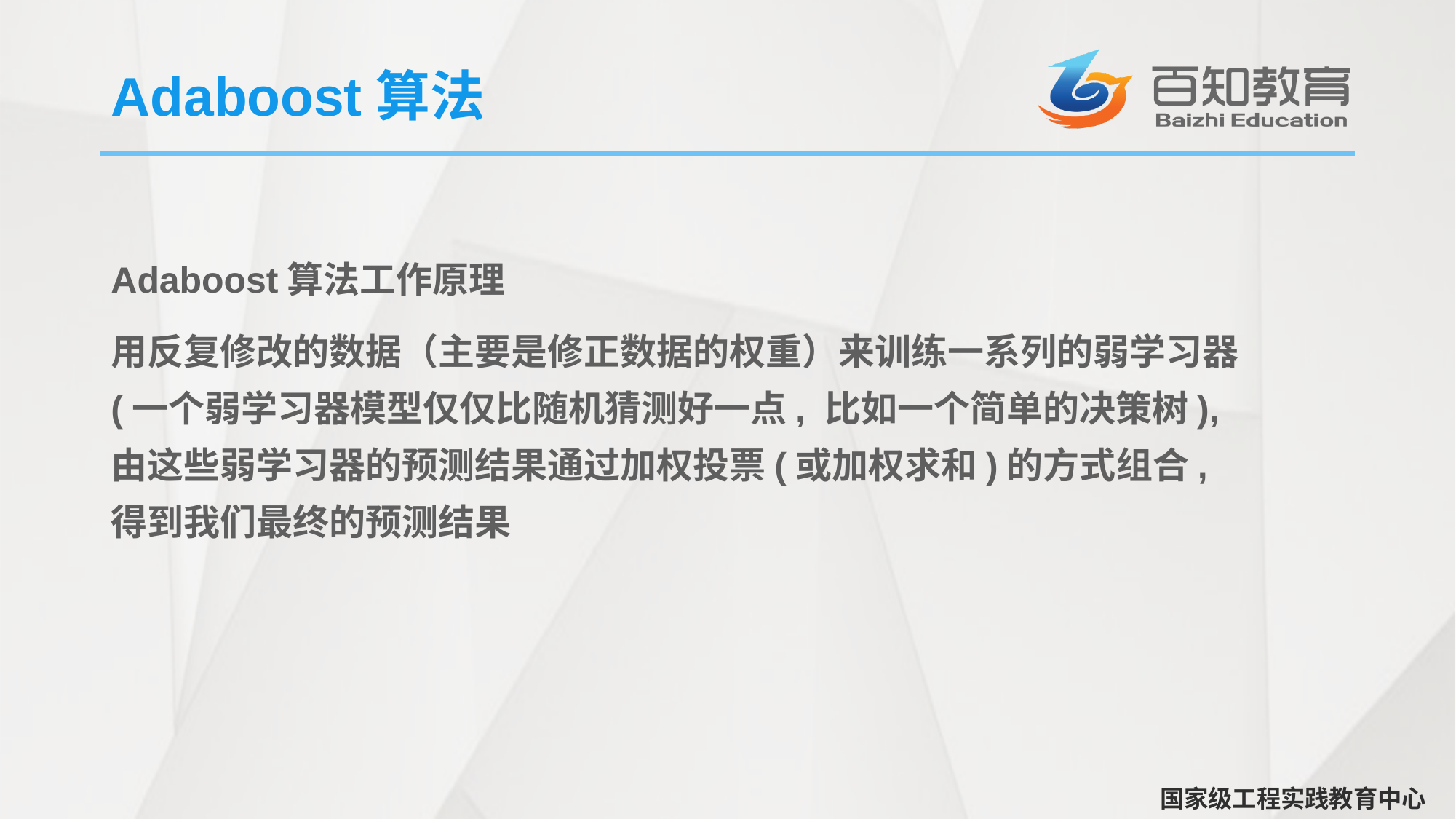

# Adaboost算法

Adaboost算法工作原理
用反复修改的数据（主要是修正数据的权重）来训练一系列的弱学习器(一个弱学习器模型仅仅比随机猜测好一点, 比如一个简单的决策树),由这些弱学习器的预测结果通过加权投票(或加权求和)的方式组合, 得到我们最终的预测结果